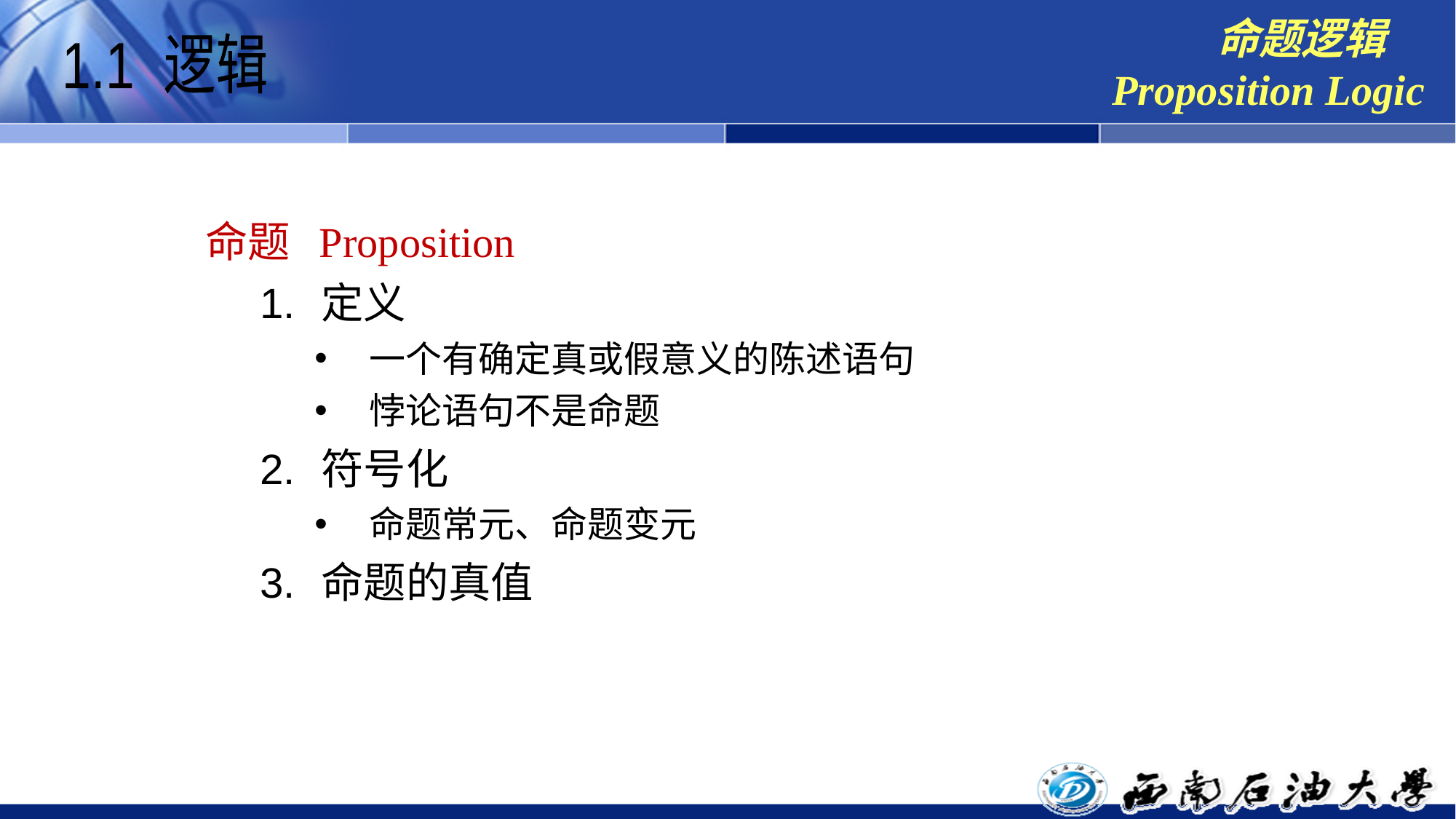

命题逻辑
Proposition Logic
1.1  逻辑
命题  Proposition
定义
一个有确定真或假意义的陈述语句
悖论语句不是命题
符号化
命题常元、命题变元
命题的真值